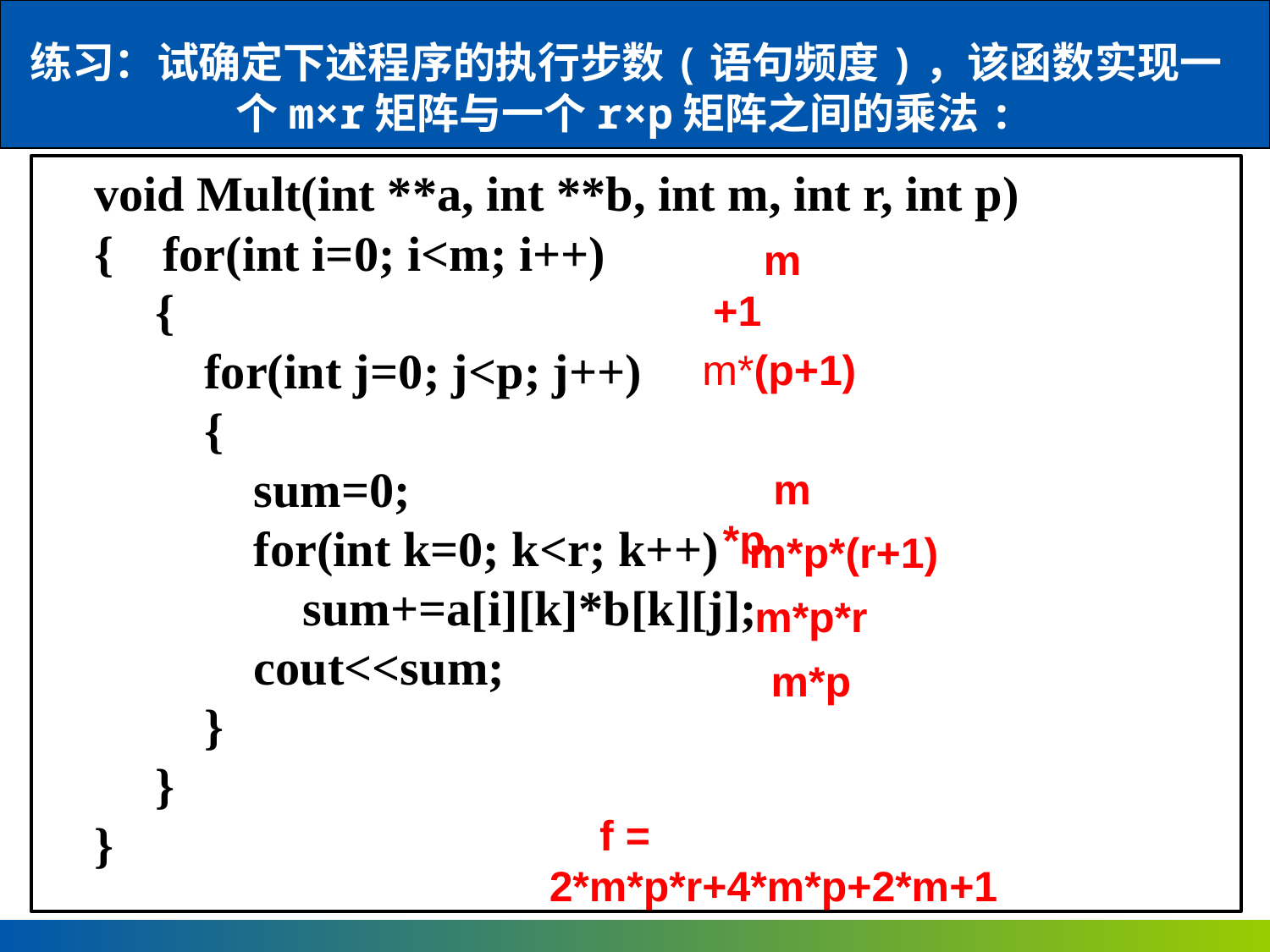

练习：试确定下述程序的执行步数(语句频度)，该函数实现一个m×r矩阵与一个r×p矩阵之间的乘法:
void Mult(int **a, int **b, int m, int r, int p)
{    for(int i=0; i<m; i++)
     {
         for(int j=0; j<p; j++)
         {
             sum=0;
             for(int k=0; k<r; k++)
                 sum+=a[i][k]*b[k][j];
             cout<<sum;
         }
     }
}
m+1
m*(p+1)

m*p
m*p*(r+1)
m*p*r
m*p
f = 2*m*p*r+4*m*p+2*m+1